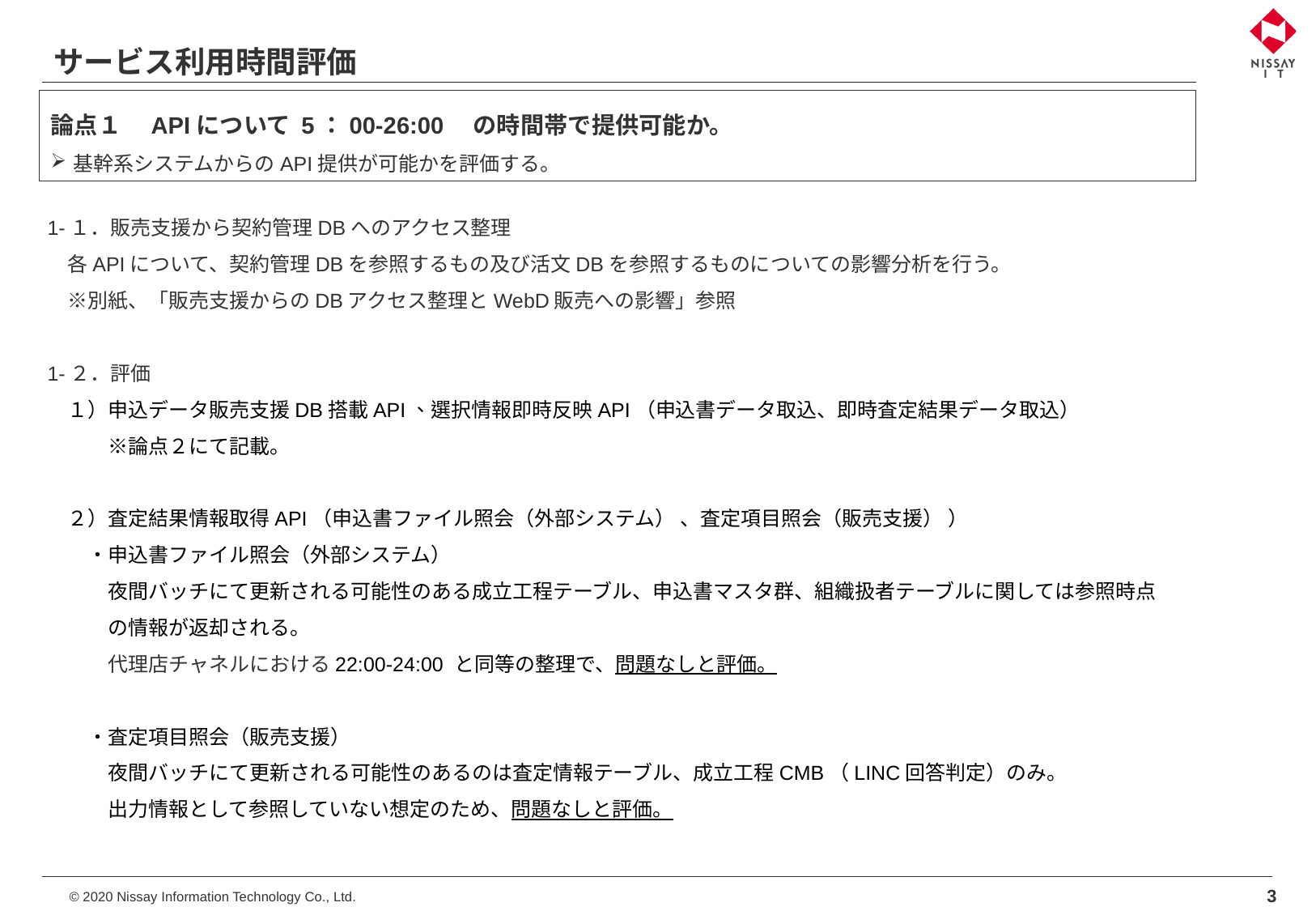

# サービス利用時間評価
論点１　APIについて 5：00-26:00　の時間帯で提供可能か。
基幹系システムからのAPI提供が可能かを評価する。
1-１．販売支援から契約管理DBへのアクセス整理
　各APIについて、契約管理DBを参照するもの及び活文DBを参照するものについての影響分析を行う。
　※別紙、「販売支援からのDBアクセス整理とWebD販売への影響」参照

1-２．評価
　１）申込データ販売支援DB搭載API、選択情報即時反映API（申込書データ取込、即時査定結果データ取込）
　　　※論点２にて記載。

　２）査定結果情報取得API（申込書ファイル照会（外部システム） 、査定項目照会（販売支援） ）
　　・申込書ファイル照会（外部システム）
　　　夜間バッチにて更新される可能性のある成立工程テーブル、申込書マスタ群、組織扱者テーブルに関しては参照時点
　　　の情報が返却される。
　　　代理店チャネルにおける22:00-24:00 と同等の整理で、問題なしと評価。

　　・査定項目照会（販売支援）
　　　夜間バッチにて更新される可能性のあるのは査定情報テーブル、成立工程CMB（LINC回答判定）のみ。
　　　出力情報として参照していない想定のため、問題なしと評価。
3